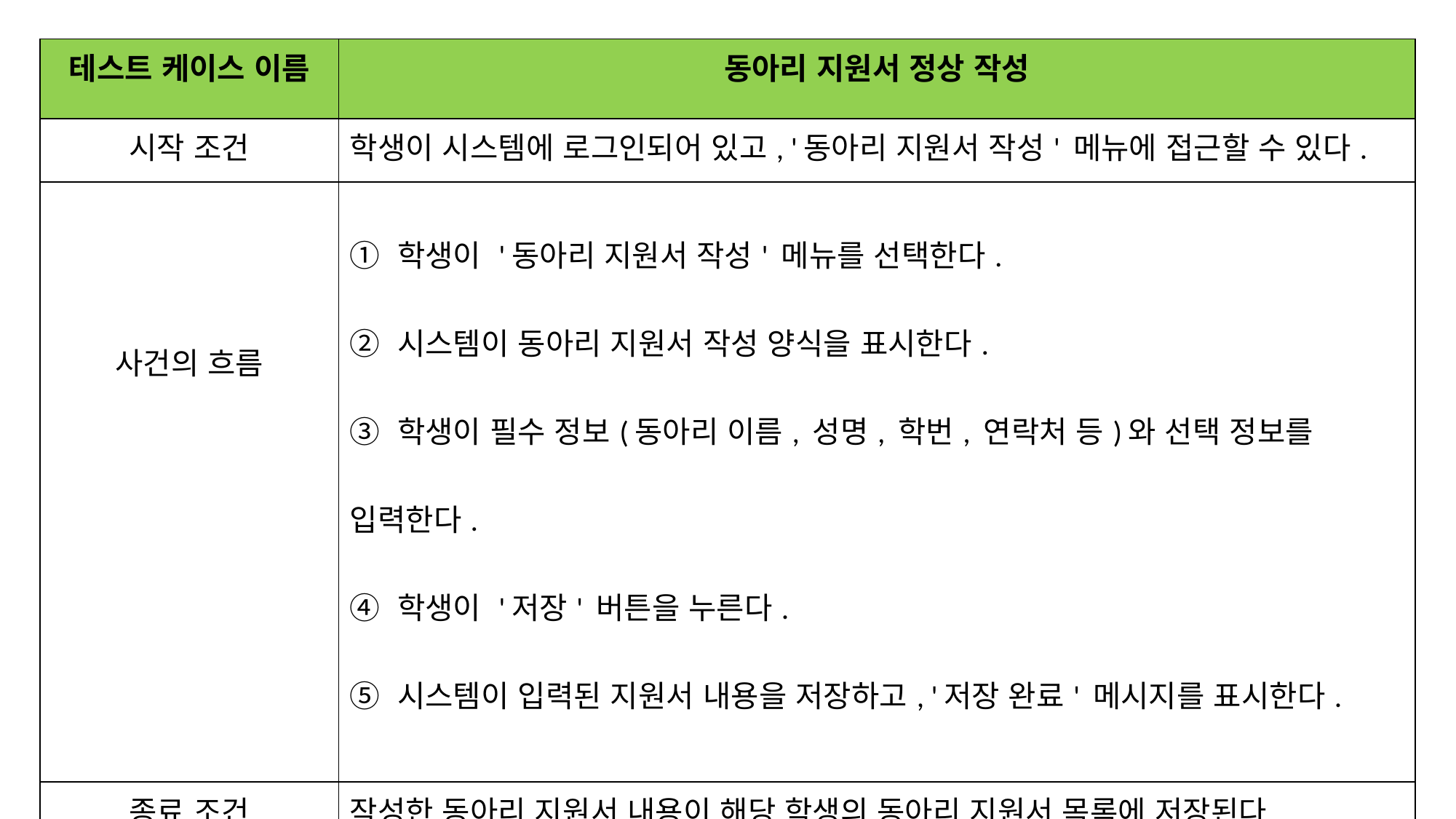

| 테스트 케이스 이름 | 동아리 지원서 정상 작성 |
| --- | --- |
| 시작 조건 | 학생이 시스템에 로그인되어 있고, '동아리 지원서 작성' 메뉴에 접근할 수 있다. |
| 사건의 흐름 | ① 학생이 '동아리 지원서 작성' 메뉴를 선택한다. ② 시스템이 동아리 지원서 작성 양식을 표시한다. ③ 학생이 필수 정보(동아리 이름, 성명, 학번, 연락처 등)와 선택 정보를 입력한다. ④ 학생이 '저장' 버튼을 누른다. ⑤ 시스템이 입력된 지원서 내용을 저장하고, '저장 완료' 메시지를 표시한다. |
| 종료 조건 | 작성한 동아리 지원서 내용이 해당 학생의 동아리 지원서 목록에 저장된다. |